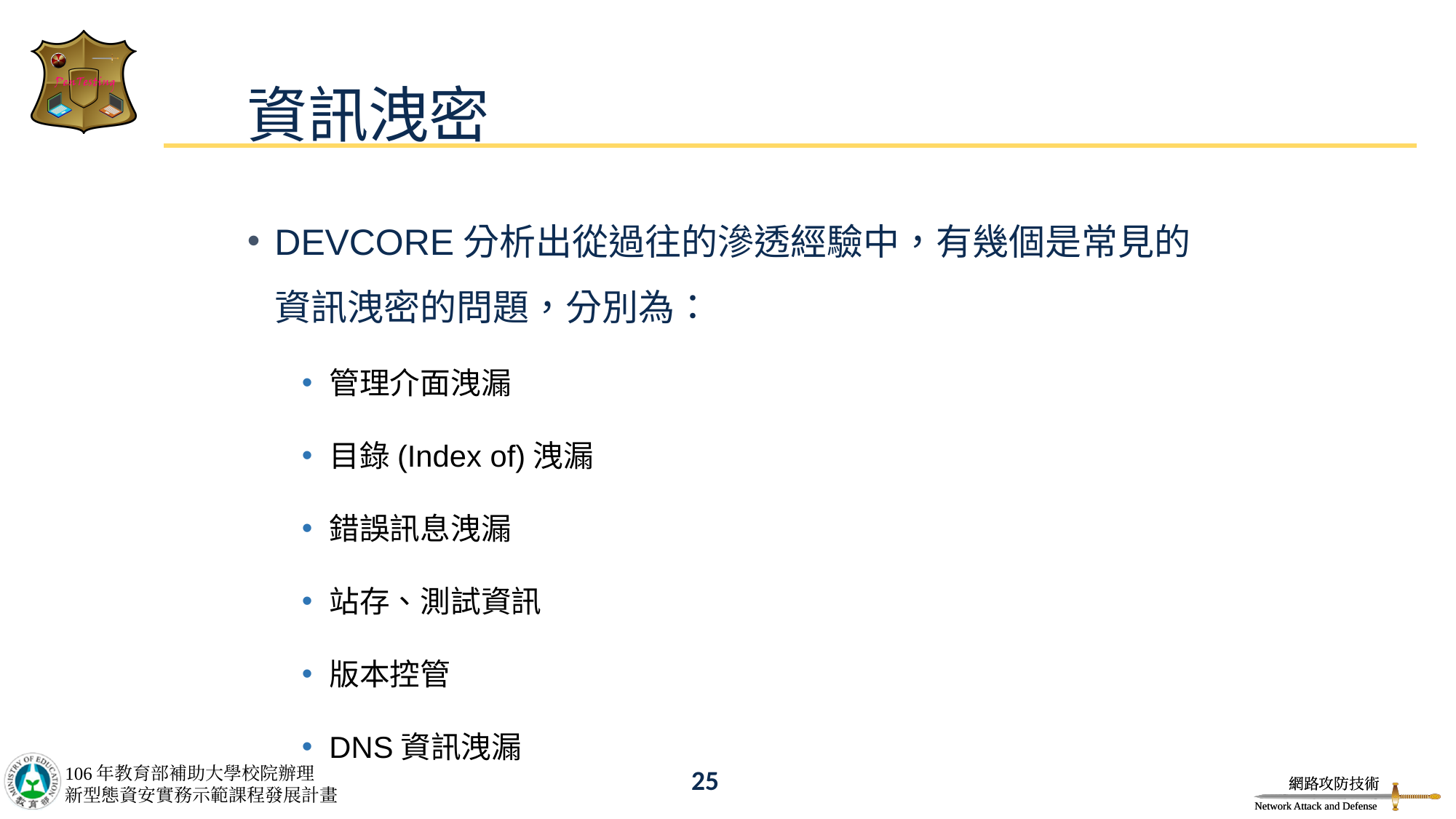

# 資訊洩密
DEVCORE分析出從過往的滲透經驗中，有幾個是常見的資訊洩密的問題，分別為：
管理介面洩漏
目錄(Index of)洩漏
錯誤訊息洩漏
站存、測試資訊
版本控管
DNS資訊洩漏